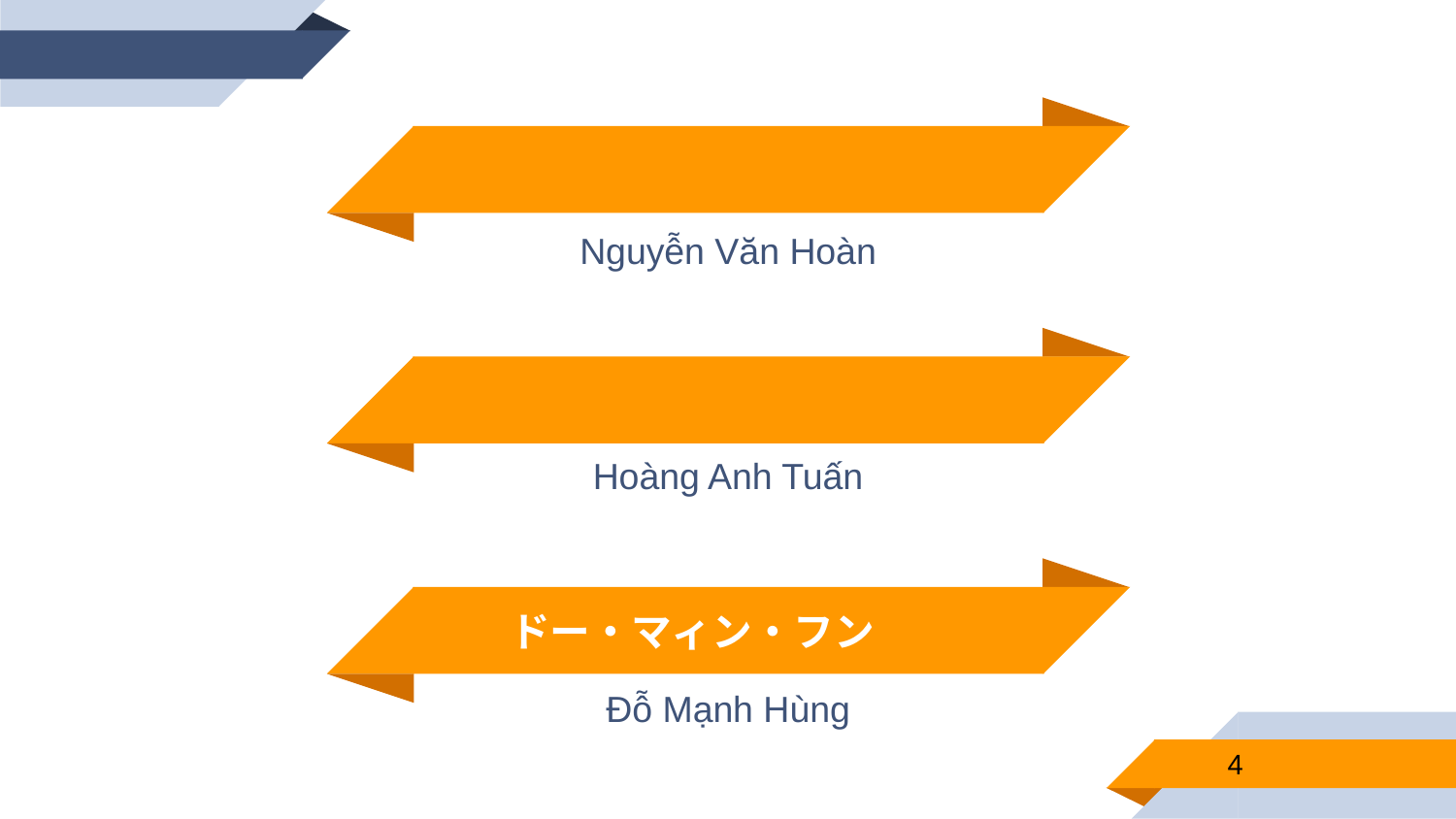

Nguyễn Văn Hoàn

Hoàng Anh Tuấn

ドー・マィン・フン
Đỗ Mạnh Hùng
4